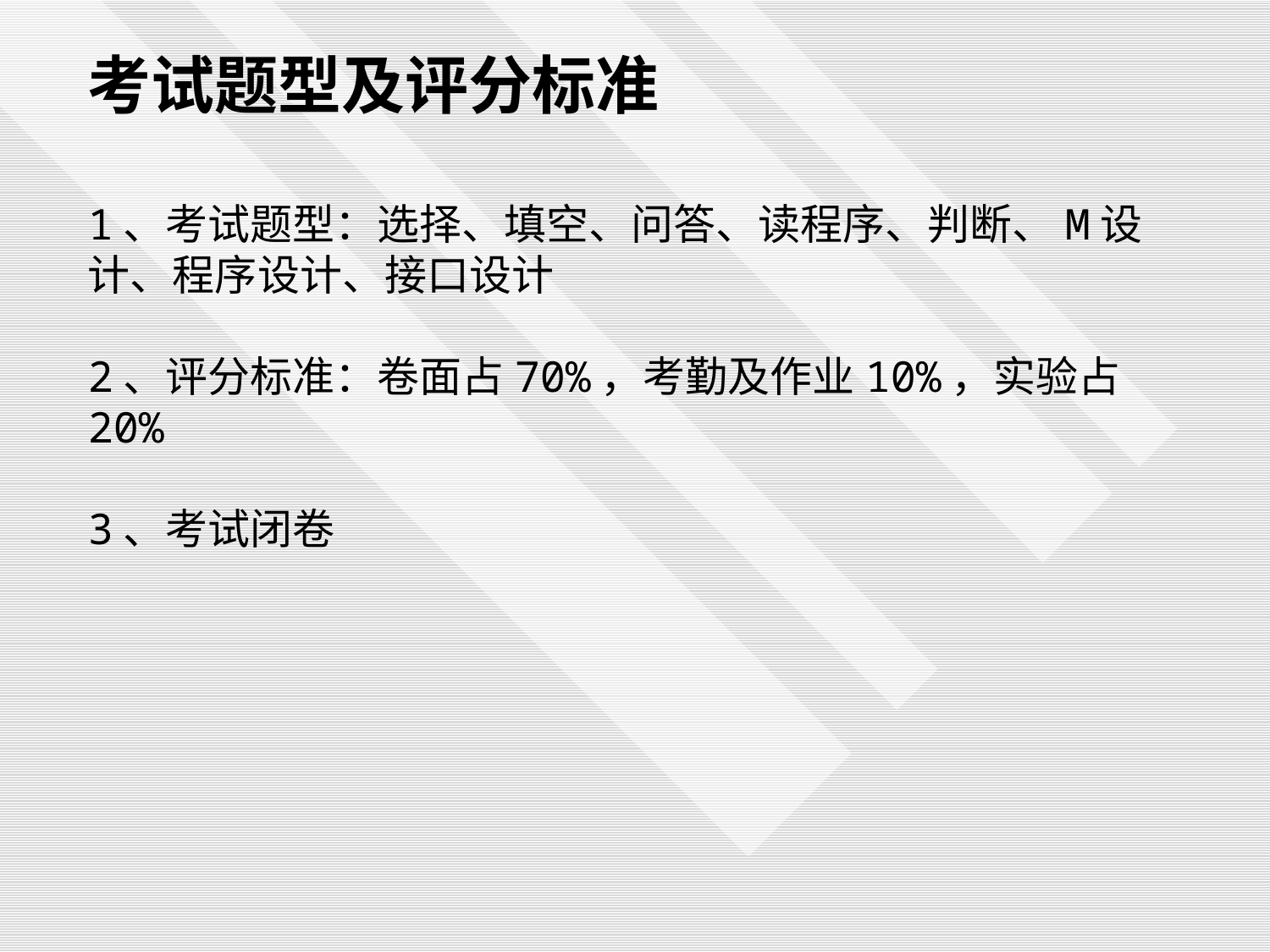

考试题型及评分标准

1、考试题型：选择、填空、问答、读程序、判断、M设计、程序设计、接口设计

2、评分标准：卷面占70%，考勤及作业10%，实验占20%

3、考试闭卷